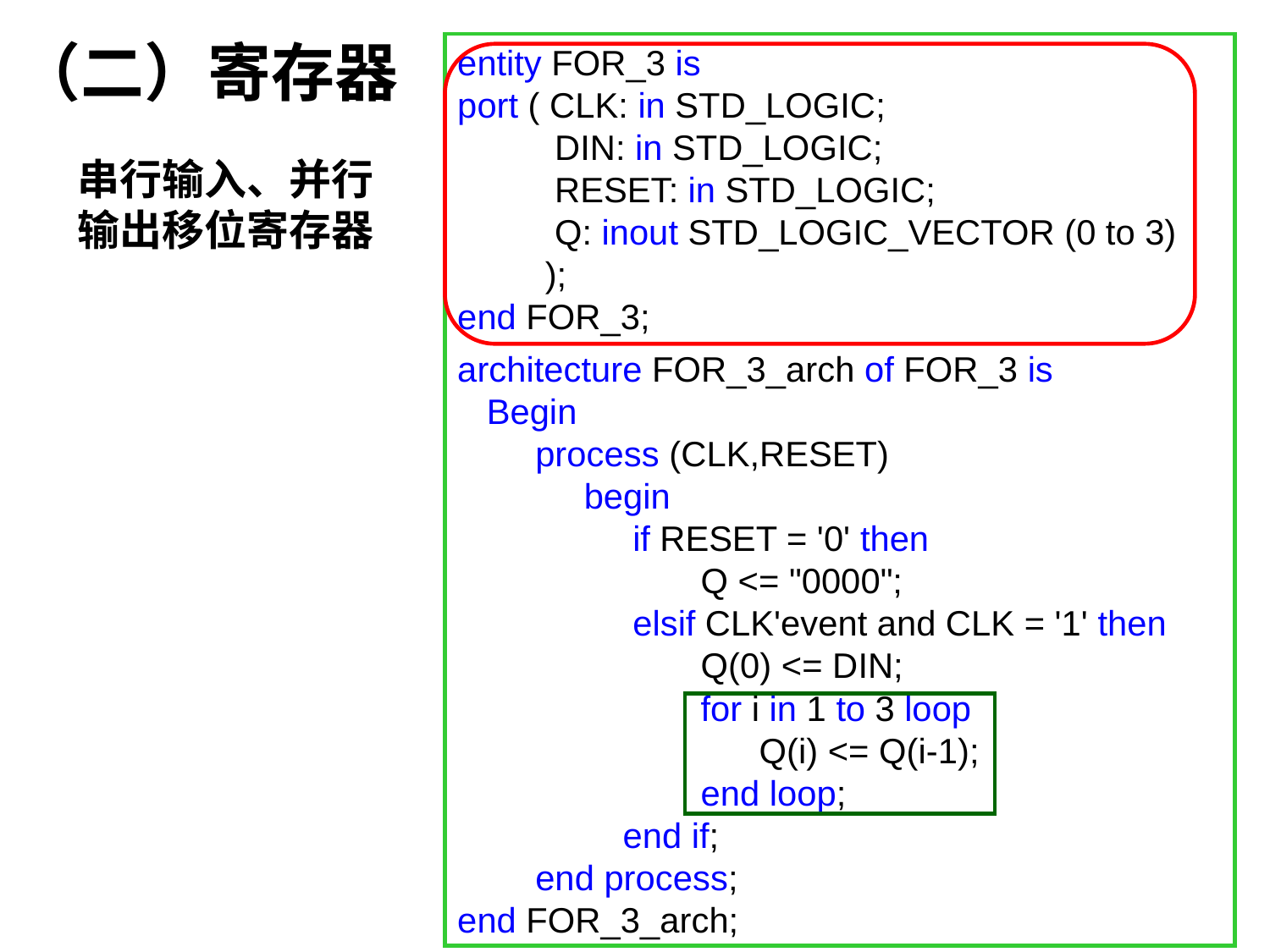

（二）寄存器
entity FOR_3 is
port ( CLK: in STD_LOGIC;
          DIN: in STD_LOGIC;
          RESET: in STD_LOGIC;
          Q: inout STD_LOGIC_VECTOR (0 to 3)
         );
end FOR_3;
architecture FOR_3_arch of FOR_3 is
   Begin
        process (CLK,RESET)
             begin
                  if RESET = '0' then
                         Q <= "0000";
                  elsif CLK'event and CLK = '1' then
                         Q(0) <= DIN;
                         for i in 1 to 3 loop
                               Q(i) <= Q(i-1);
                         end loop;
                 end if;
        end process;
end FOR_3_arch;

串行输入、并行输出移位寄存器